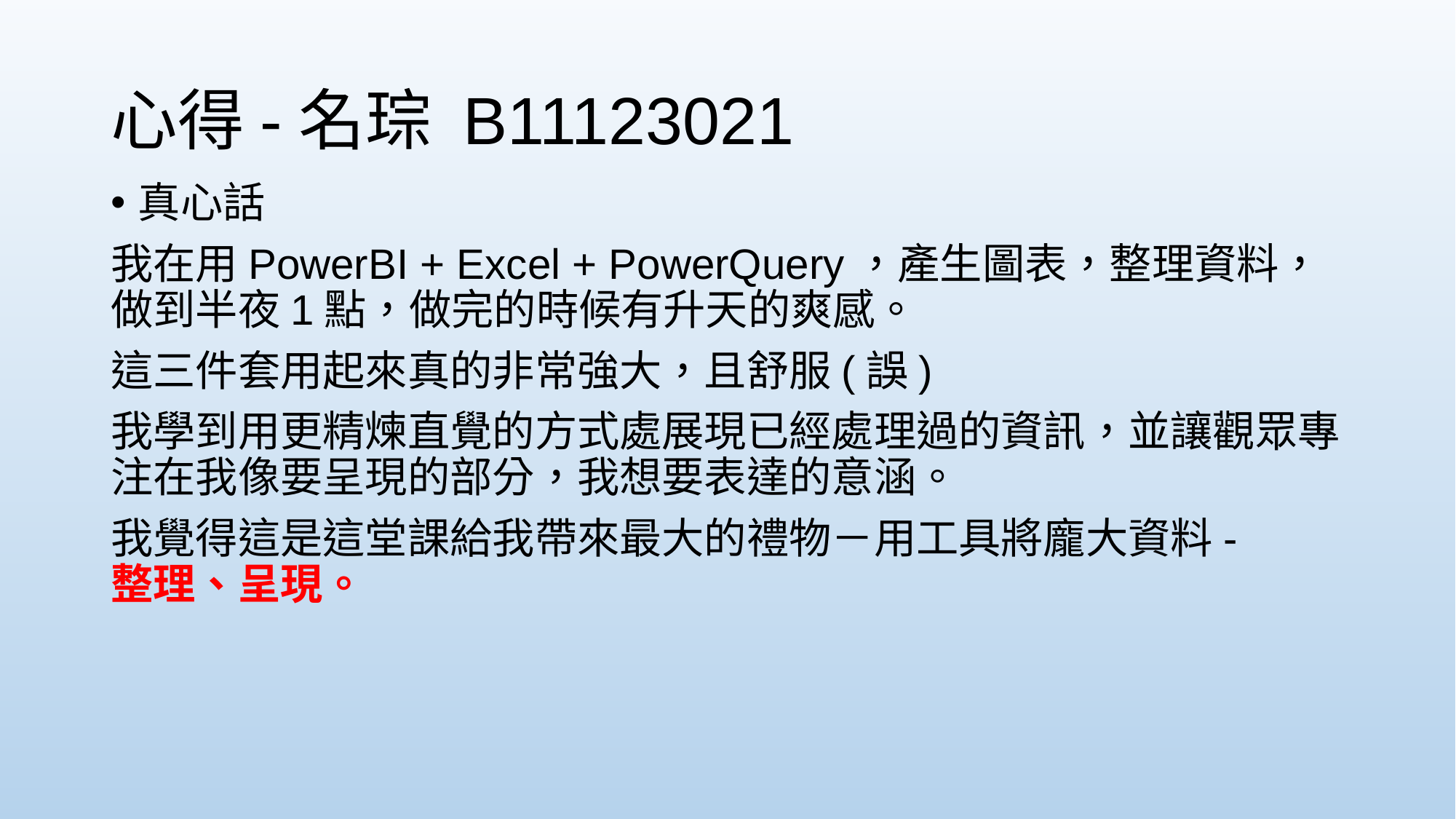

# 心得-名琮 B11123021
真心話
我在用PowerBI + Excel + PowerQuery，產生圖表，整理資料，做到半夜1點，做完的時候有升天的爽感。
這三件套用起來真的非常強大，且舒服(誤)
我學到用更精煉直覺的方式處展現已經處理過的資訊，並讓觀眾專注在我像要呈現的部分，我想要表達的意涵。
我覺得這是這堂課給我帶來最大的禮物－用工具將龐大資料-
整理、呈現。